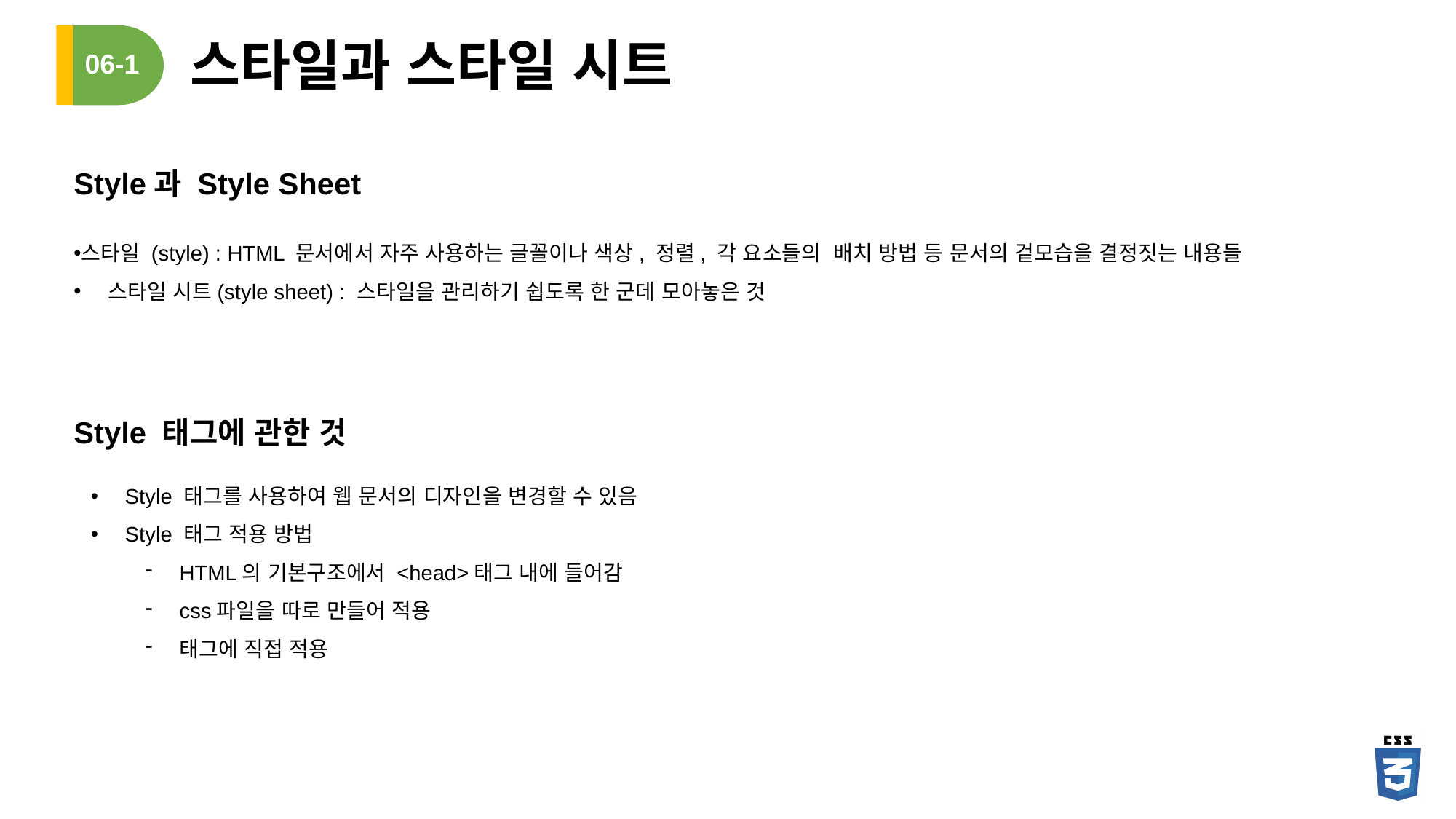

# 스타일과 스타일 시트
06-1
Style과 Style Sheet
스타일 (style) : HTML 문서에서 자주 사용하는 글꼴이나 색상, 정렬, 각 요소들의  배치 방법 등 문서의 겉모습을 결정짓는 내용들
스타일 시트(style sheet) : 스타일을 관리하기 쉽도록 한 군데 모아놓은 것
Style 태그에 관한 것
Style 태그를 사용하여 웹 문서의 디자인을 변경할 수 있음
Style 태그 적용 방법
HTML의 기본구조에서 <head>태그 내에 들어감
css파일을 따로 만들어 적용
태그에 직접 적용